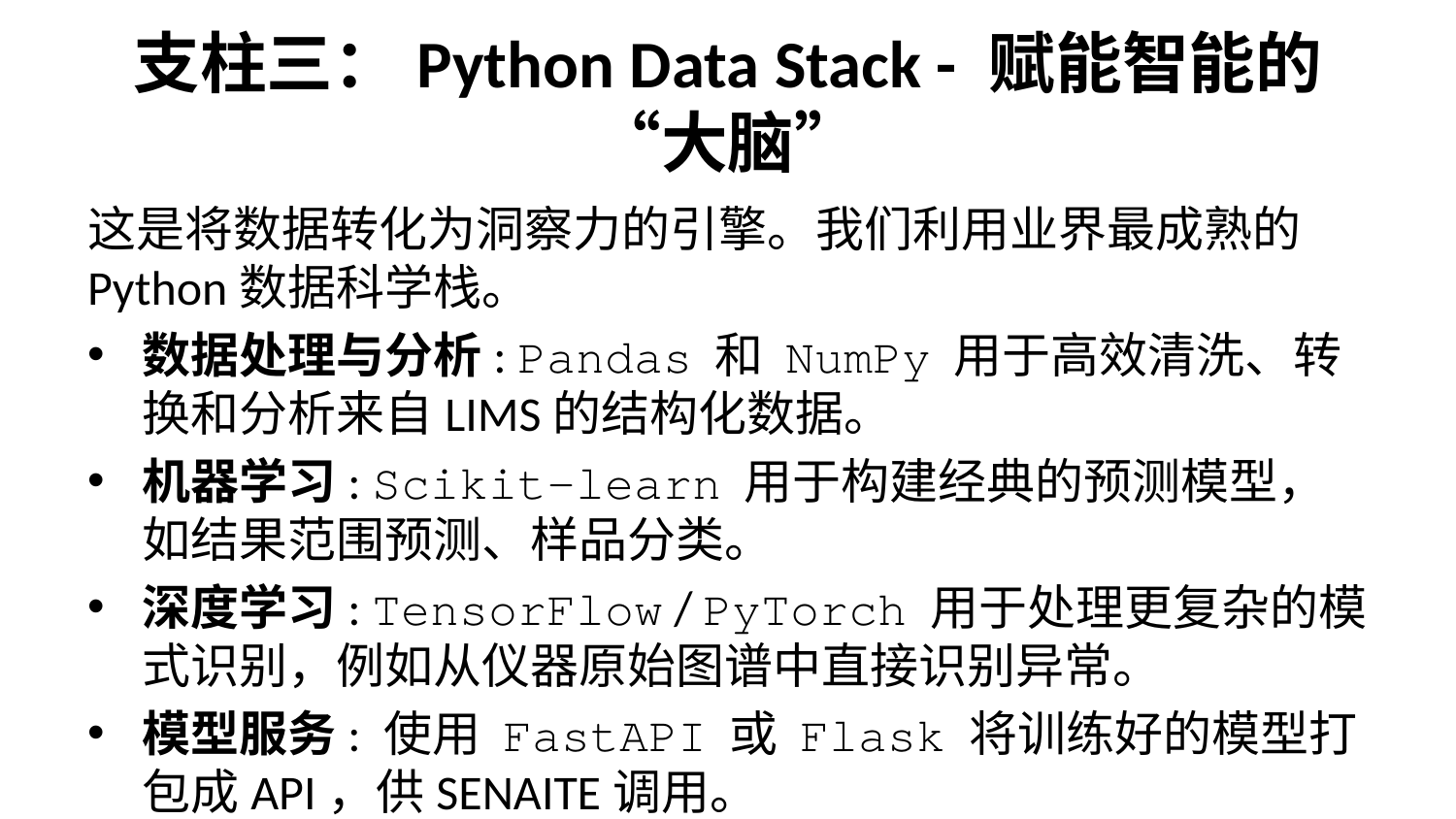

# 支柱三：Python Data Stack - 赋能智能的“大脑”
这是将数据转化为洞察力的引擎。我们利用业界最成熟的Python数据科学栈。
数据处理与分析: Pandas 和 NumPy 用于高效清洗、转换和分析来自LIMS的结构化数据。
机器学习: Scikit-learn 用于构建经典的预测模型，如结果范围预测、样品分类。
深度学习: TensorFlow / PyTorch 用于处理更复杂的模式识别，例如从仪器原始图谱中直接识别异常。
模型服务: 使用 FastAPI 或 Flask 将训练好的模型打包成API，供SENAITE调用。